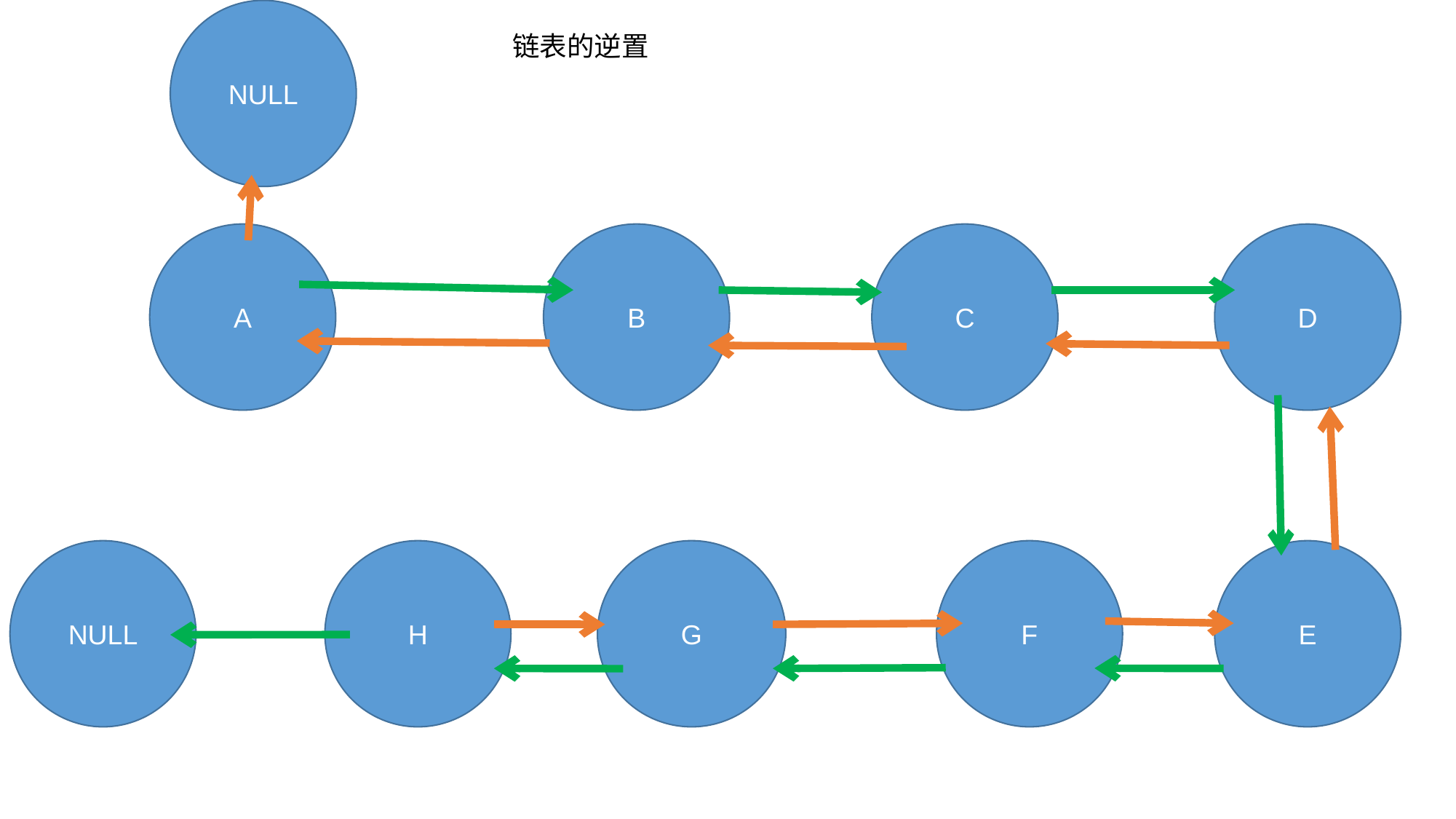

NULL
链表的逆置
A
B
C
D
NULL
H
G
F
E